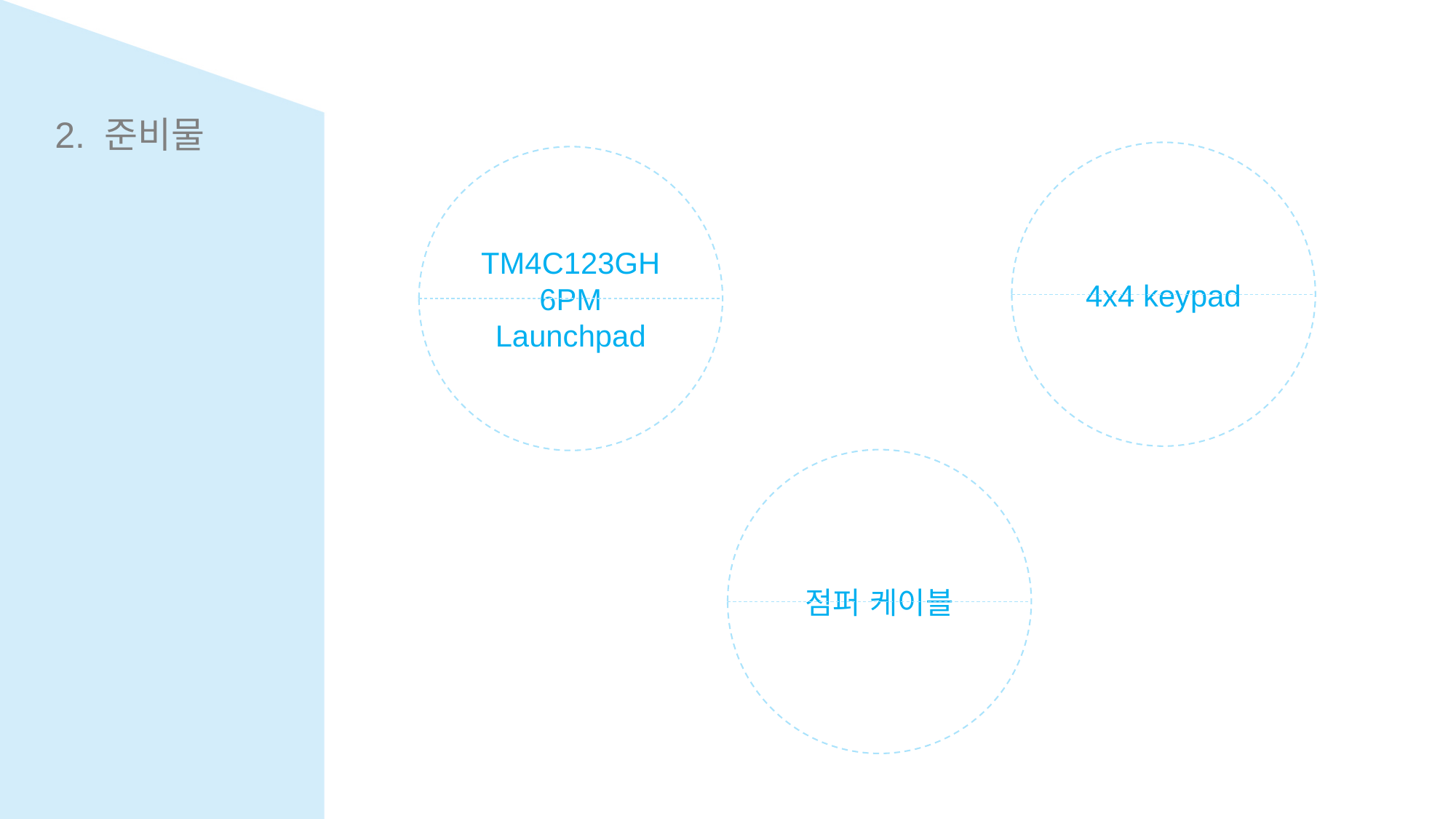

2. 준비물

4x4 keypad

TM4C123GH6PM Launchpad

점퍼 케이블